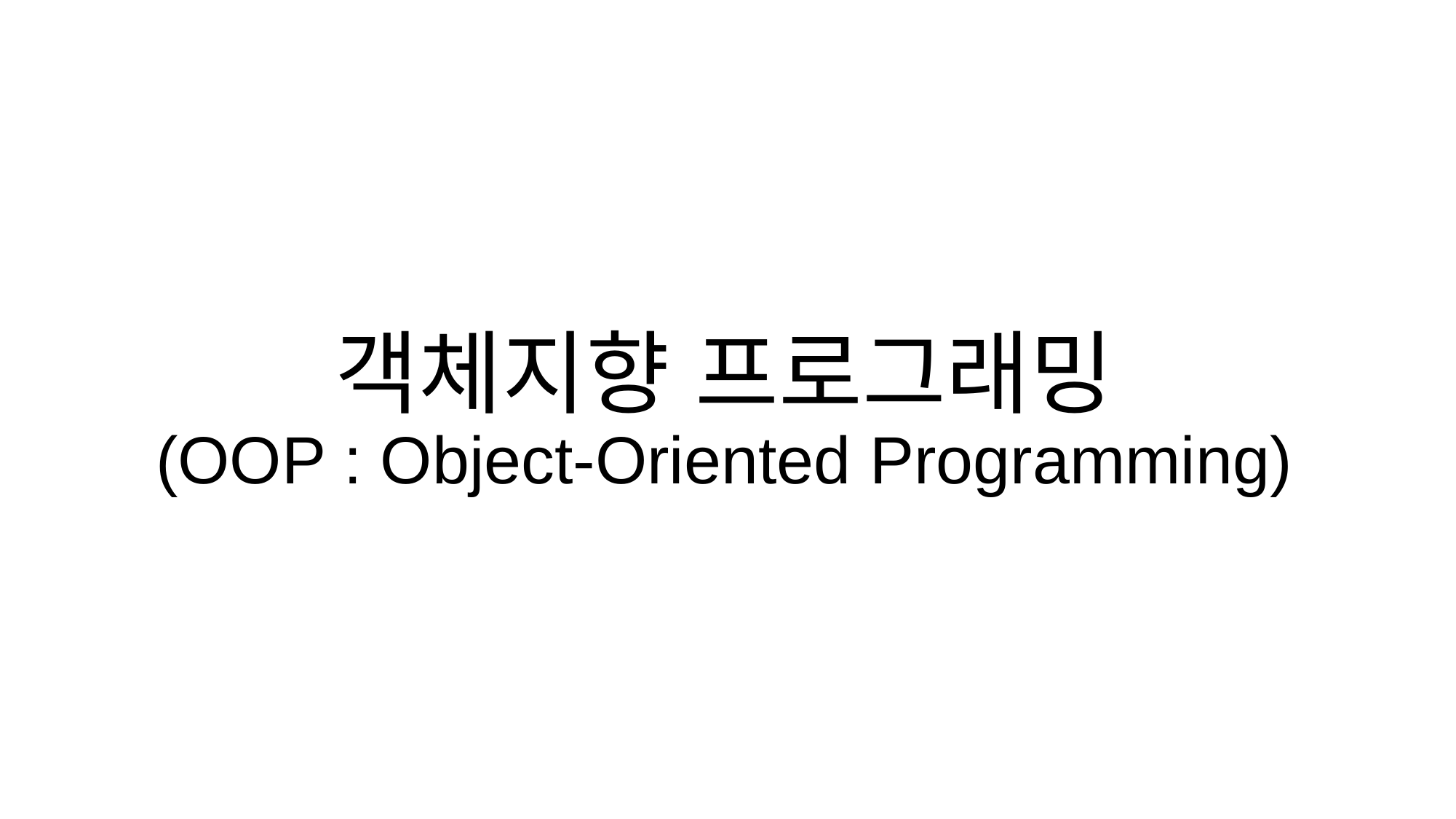

# 객체지향 프로그래밍 (OOP : Object-Oriented Programming)